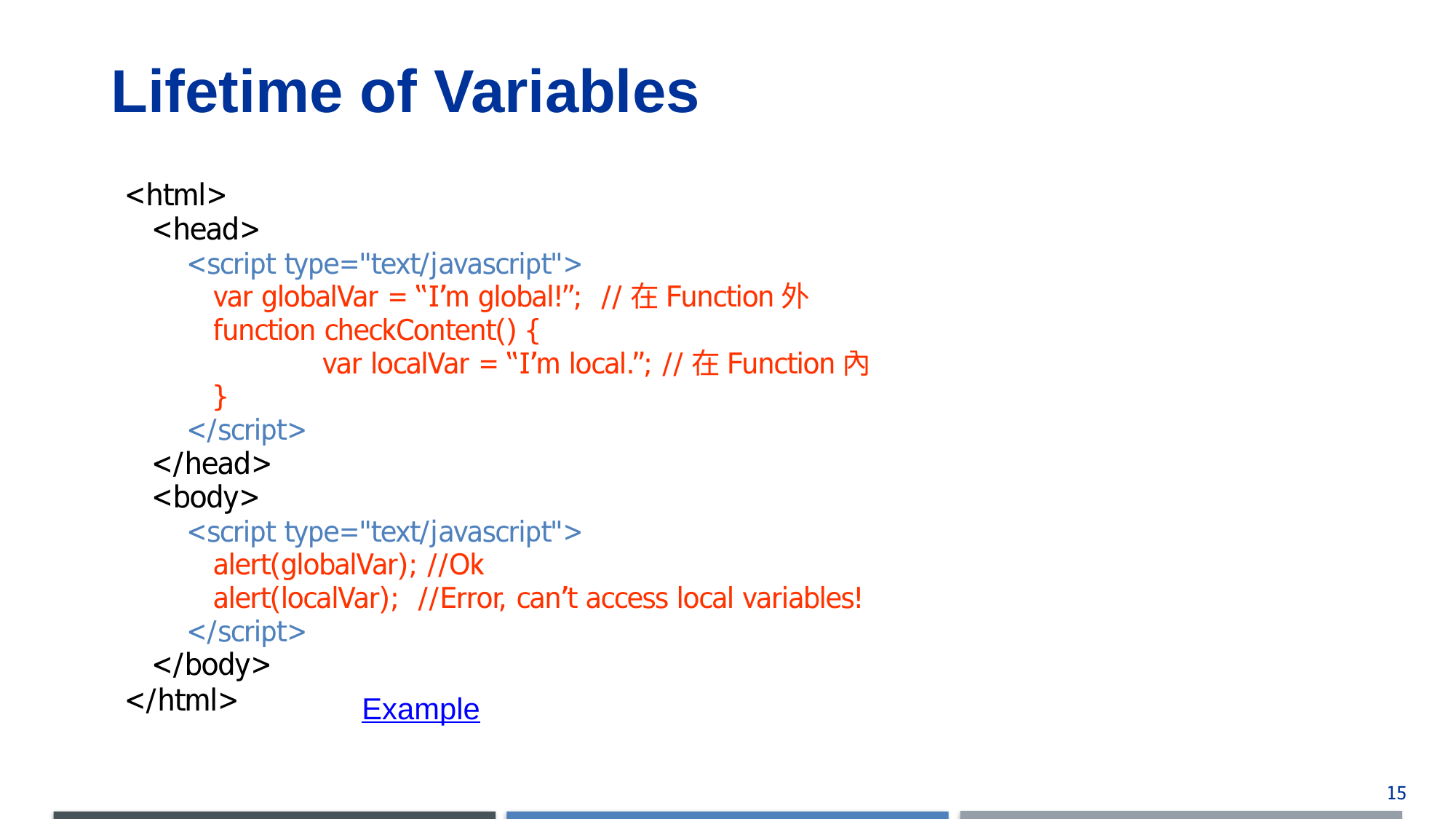

# Lifetime of Variables
<html>
<head>
<script type="text/javascript">
	var globalVar = “I’m global!”;  //在Function外
	function checkContent() {
		var localVar = “I’m local.”; //在Function內
	}
</script>
</head>
<body>
<script type="text/javascript">
	alert(globalVar); //Ok
	alert(localVar);  //Error, can’t access local variables!
</script>
</body>
</html>

Example